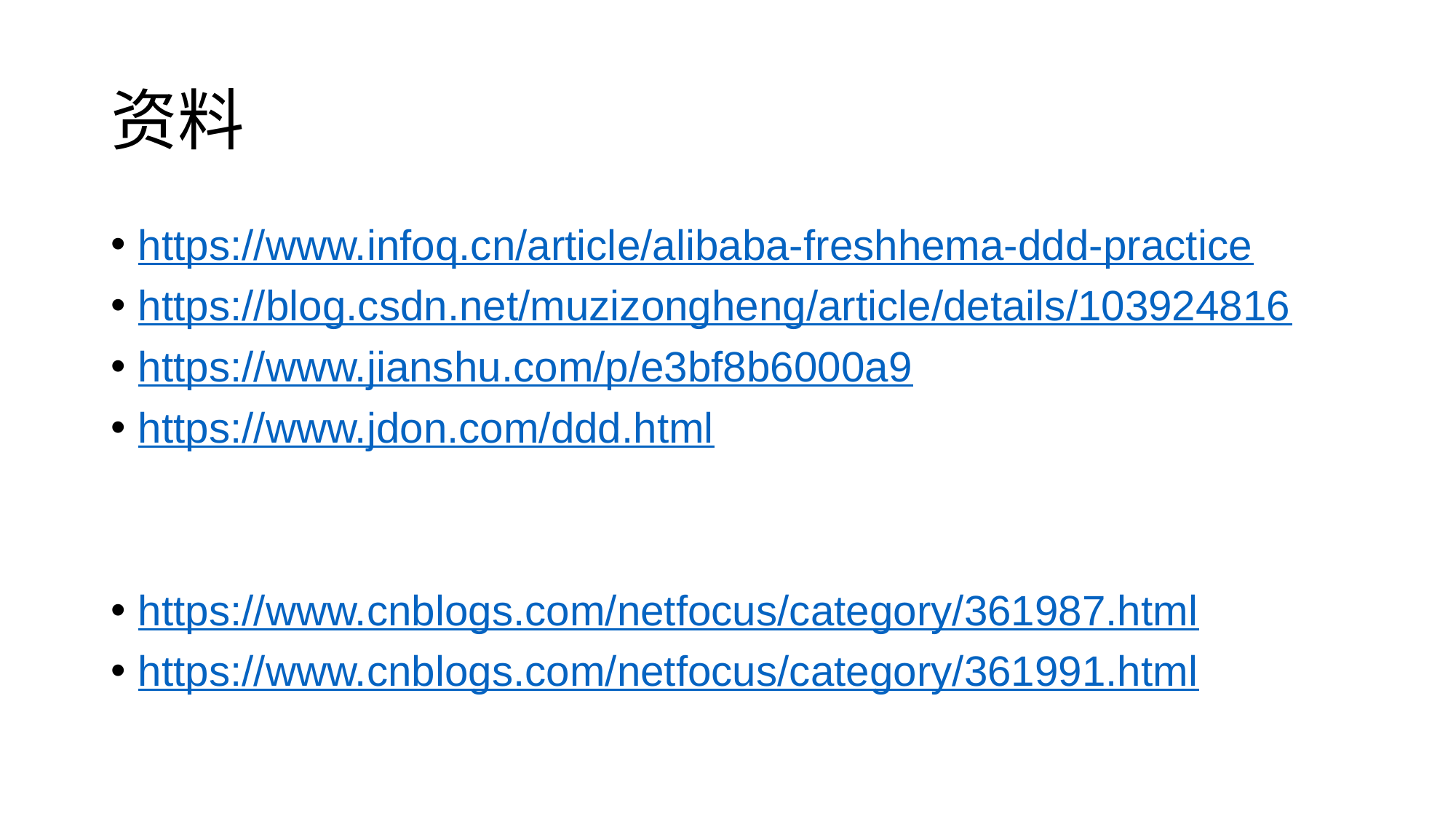

# 资料
https://www.infoq.cn/article/alibaba-freshhema-ddd-practice
https://blog.csdn.net/muzizongheng/article/details/103924816
https://www.jianshu.com/p/e3bf8b6000a9
https://www.jdon.com/ddd.html

https://www.cnblogs.com/netfocus/category/361987.html
https://www.cnblogs.com/netfocus/category/361991.html